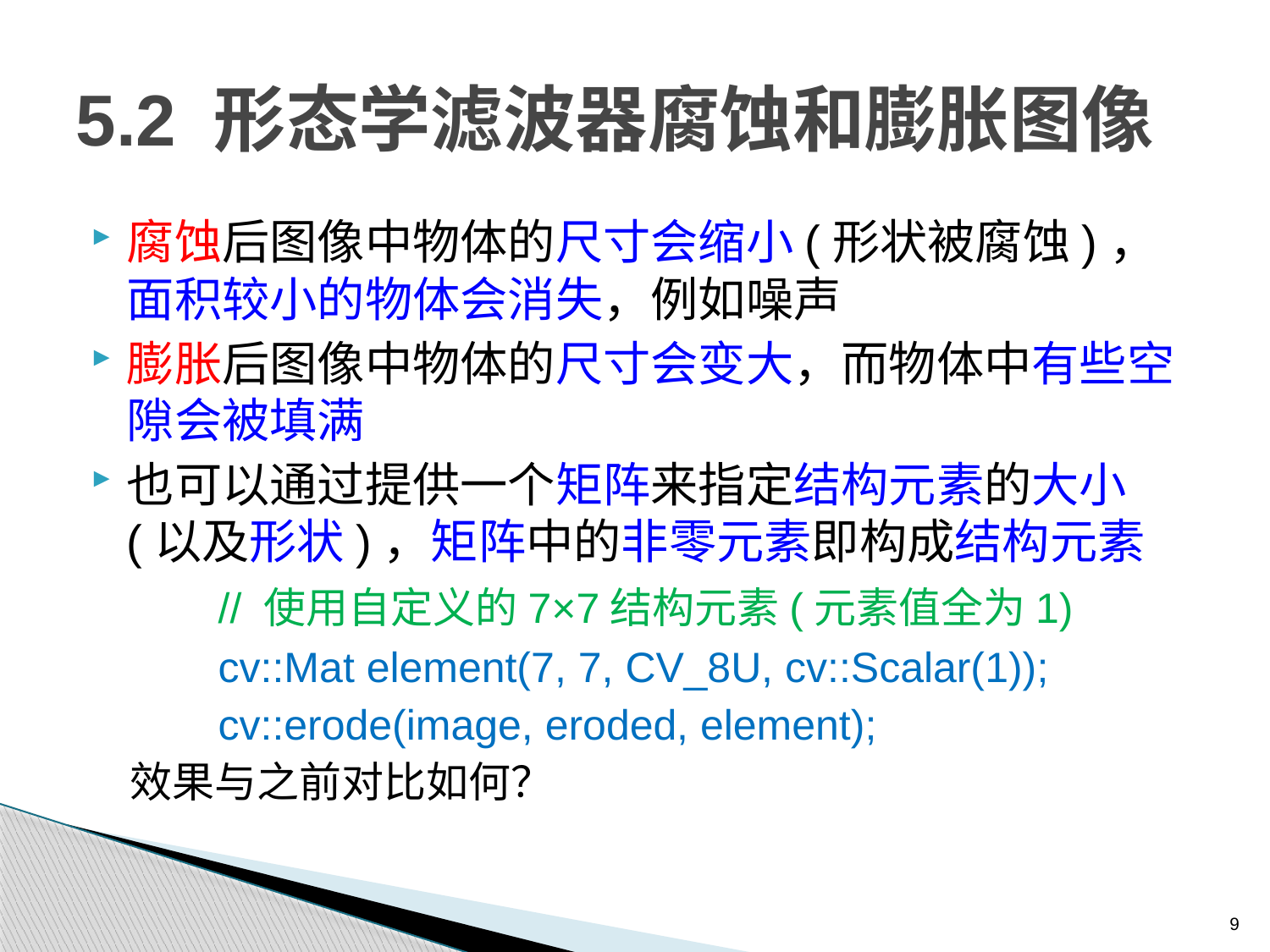

# 5.2 形态学滤波器腐蚀和膨胀图像
腐蚀后图像中物体的尺寸会缩小(形状被腐蚀)，面积较小的物体会消失，例如噪声
膨胀后图像中物体的尺寸会变大，而物体中有些空隙会被填满
也可以通过提供一个矩阵来指定结构元素的大小(以及形状)，矩阵中的非零元素即构成结构元素
	// 使用自定义的7×7结构元素(元素值全为1)
	cv::Mat element(7, 7, CV_8U, cv::Scalar(1));
	cv::erode(image, eroded, element);
   效果与之前对比如何？
9